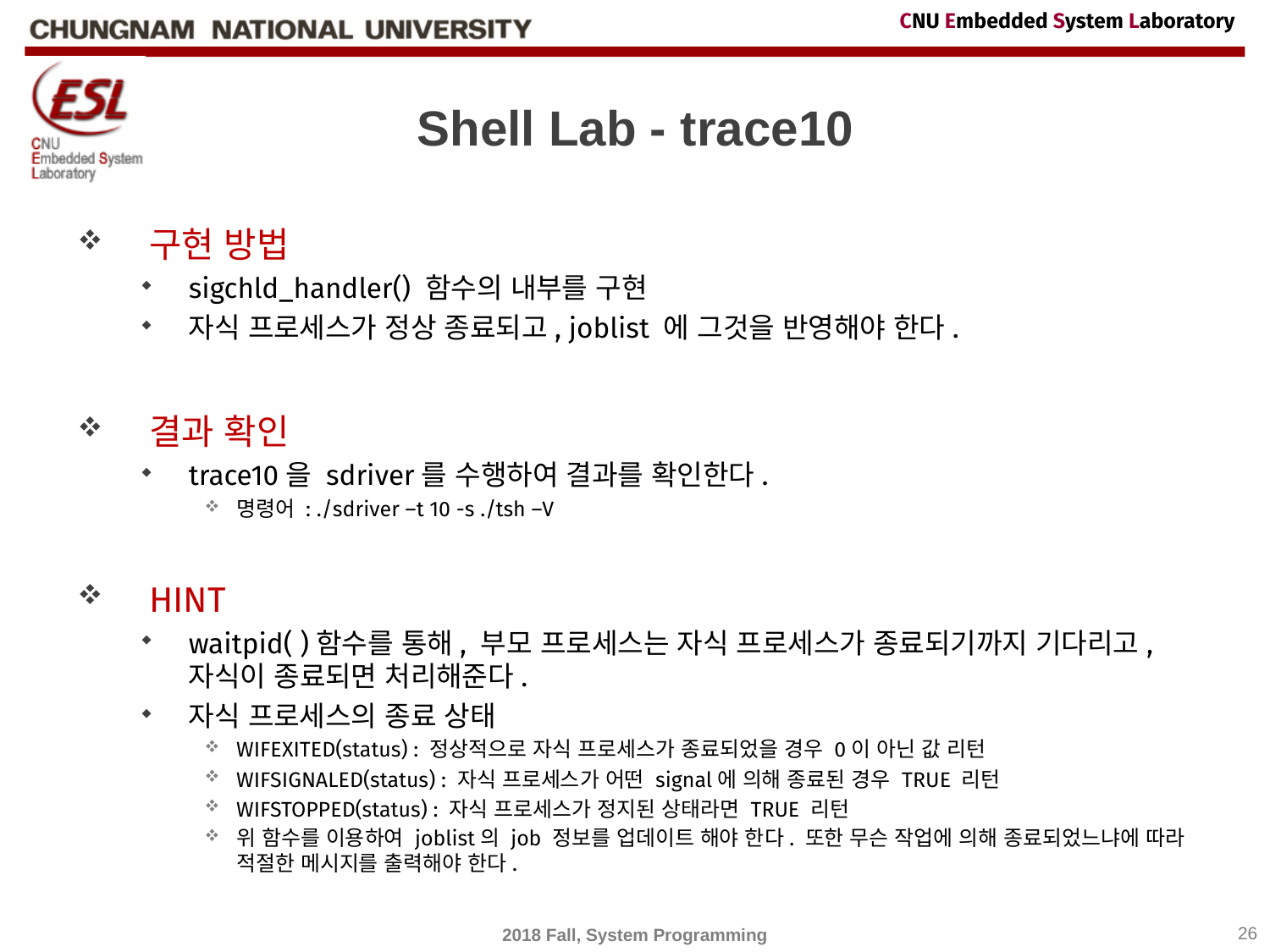

# Shell Lab - trace10
구현 방법
sigchld_handler() 함수의 내부를 구현
자식 프로세스가 정상 종료되고, joblist 에 그것을 반영해야 한다.

결과 확인
trace10을 sdriver를 수행하여 결과를 확인한다.
명령어 : ./sdriver –t 10 -s ./tsh –V

HINT
waitpid( )함수를 통해, 부모 프로세스는 자식 프로세스가 종료되기까지 기다리고, 자식이 종료되면 처리해준다.
자식 프로세스의 종료 상태
WIFEXITED(status) : 정상적으로 자식 프로세스가 종료되었을 경우 0이 아닌 값 리턴
WIFSIGNALED(status) : 자식 프로세스가 어떤 signal에 의해 종료된 경우 TRUE 리턴
WIFSTOPPED(status) : 자식 프로세스가 정지된 상태라면 TRUE 리턴
위 함수를 이용하여 joblist의 job 정보를 업데이트 해야 한다. 또한 무슨 작업에 의해 종료되었느냐에 따라 적절한 메시지를 출력해야 한다.
2018 Fall, System Programming
26